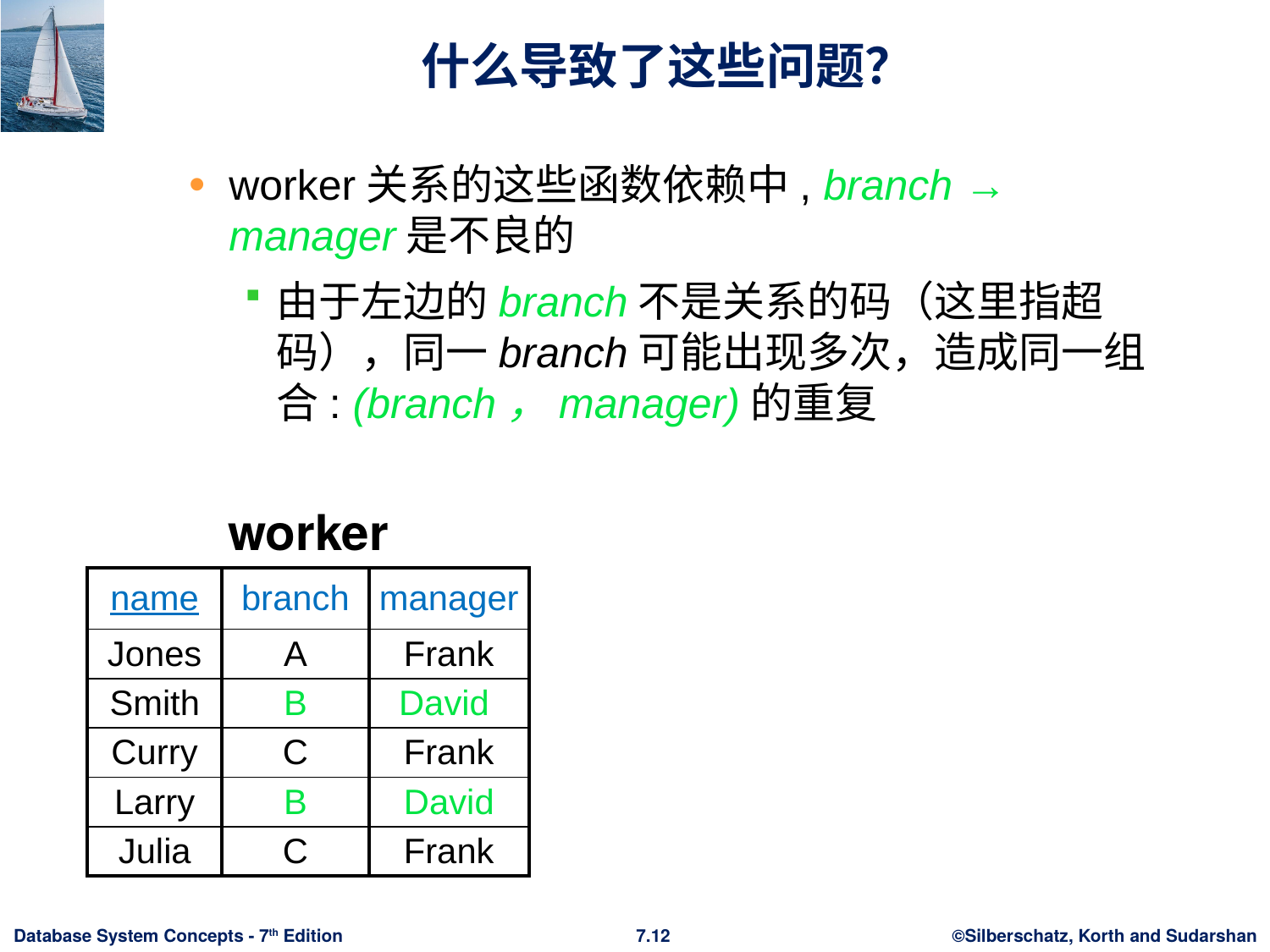

# 什么导致了这些问题？
worker关系的这些函数依赖中, branch → manager是不良的
由于左边的branch不是关系的码（这里指超码），同一branch可能出现多次，造成同一组合: (branch，manager)的重复
worker
| name | branch | manager |
| --- | --- | --- |
| Jones | A | Frank |
| Smith | B | David |
| Curry | C | Frank |
| Larry | B | David |
| Julia | C | Frank |